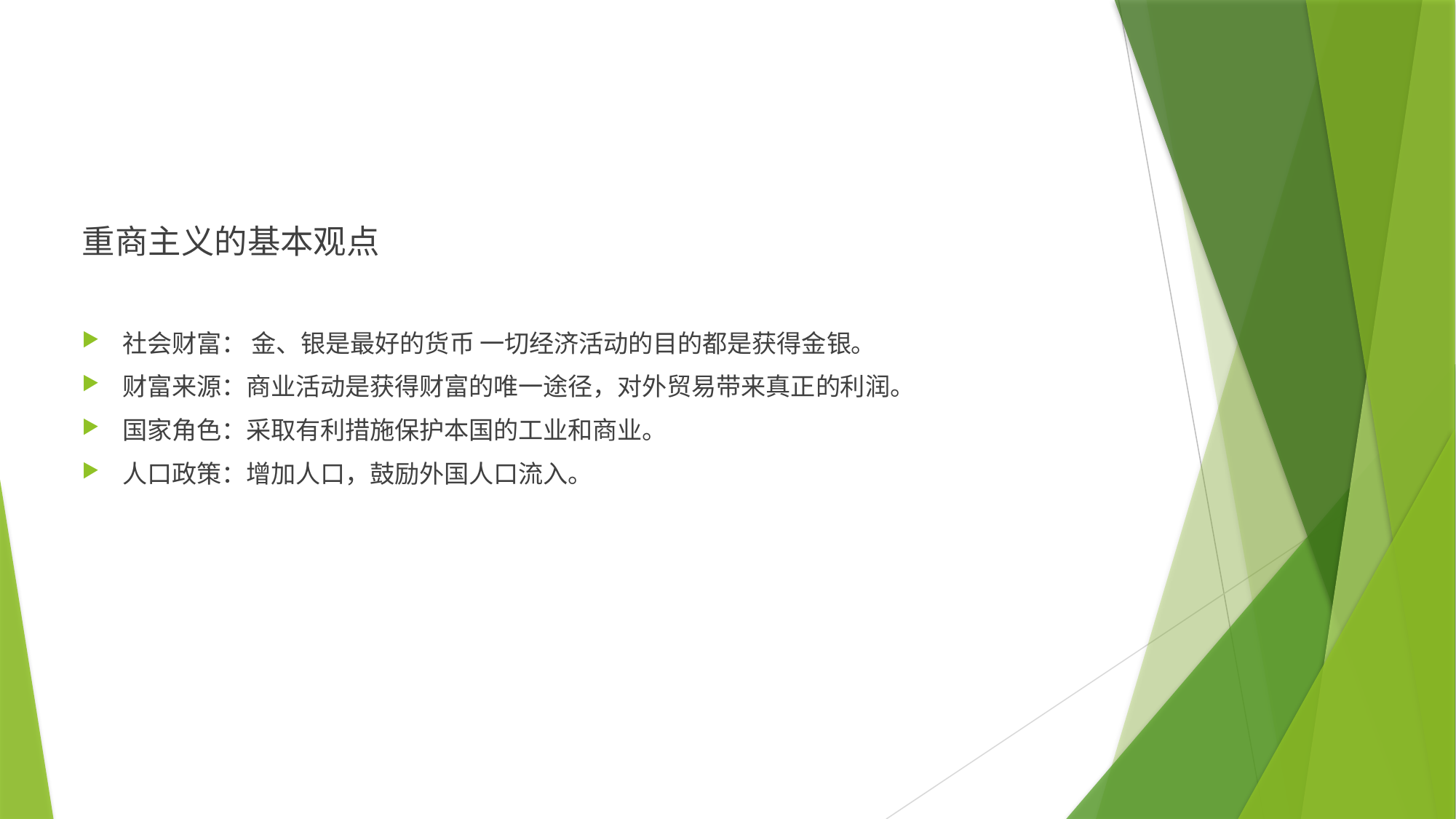

重商主义的基本观点

社会财富： 金、银是最好的货币 一切经济活动的目的都是获得金银。
财富来源：商业活动是获得财富的唯一途径，对外贸易带来真正的利润。
国家角色：采取有利措施保护本国的工业和商业。
人口政策：增加人口，鼓励外国人口流入。